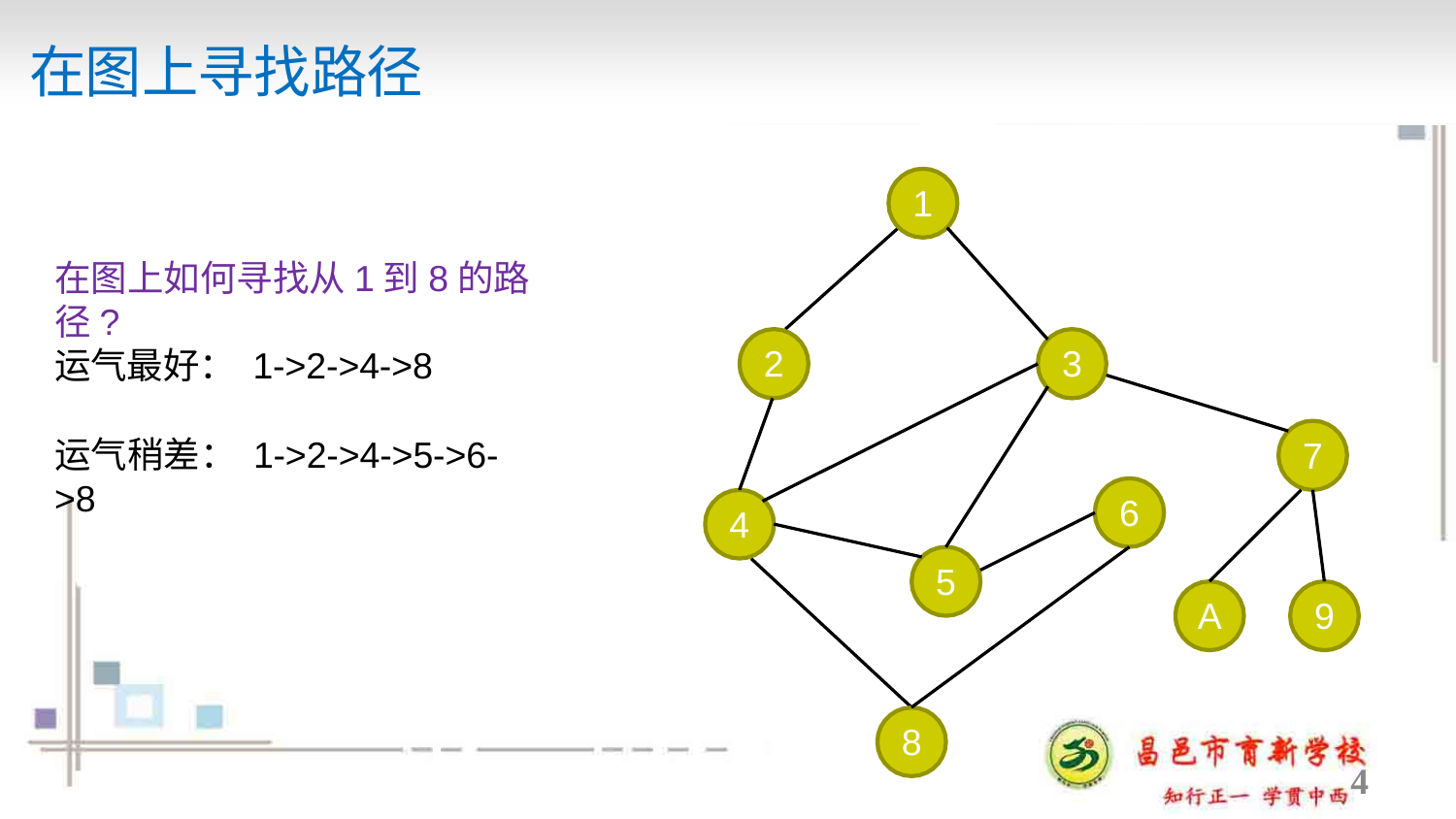

# 在图上寻找路径

1

在图上如何寻找从1到8的路径?

2
3
运气最好： 1->2->4->8

运气稍差： 1->2->4->5->6->8

7

6

4

5
A
9
8
4